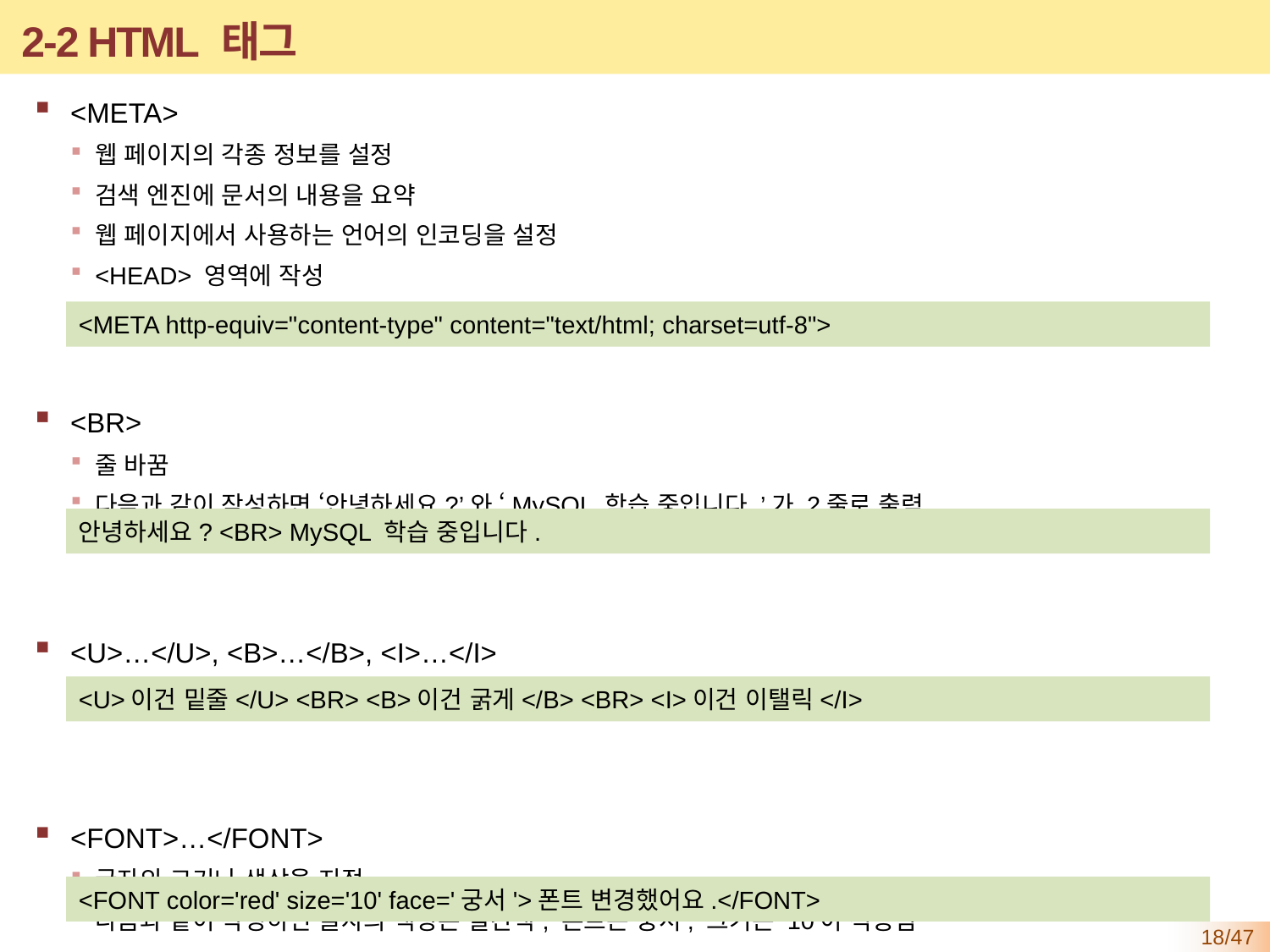

# 2-2 HTML 태그
<META>
웹 페이지의 각종 정보를 설정
검색 엔진에 문서의 내용을 요약
웹 페이지에서 사용하는 언어의 인코딩을 설정
<HEAD> 영역에 작성

<BR>
줄 바꿈
다음과 같이 작성하면 ‘안녕하세요?’와 ‘MySQL 학습 중입니다.’가 2줄로 출력

<U>…</U>, <B>…</B>, <I>…</I>
글자에 밑줄, 굵은 글씨, 이탤릭체 속성 적용

<FONT>…</FONT>
글자의 크기나 색상을 지정
다음과 같이 작성하면 글자의 색상은 빨간색, 폰트는 궁서, 크기는 10이 적용됨

<META http-equiv="content-type" content="text/html; charset=utf-8">
안녕하세요? <BR> MySQL 학습 중입니다.
<U>이건 밑줄</U> <BR> <B>이건 굵게</B> <BR> <I>이건 이탤릭</I>
<FONT color='red' size='10' face='궁서'>폰트 변경했어요.</FONT>